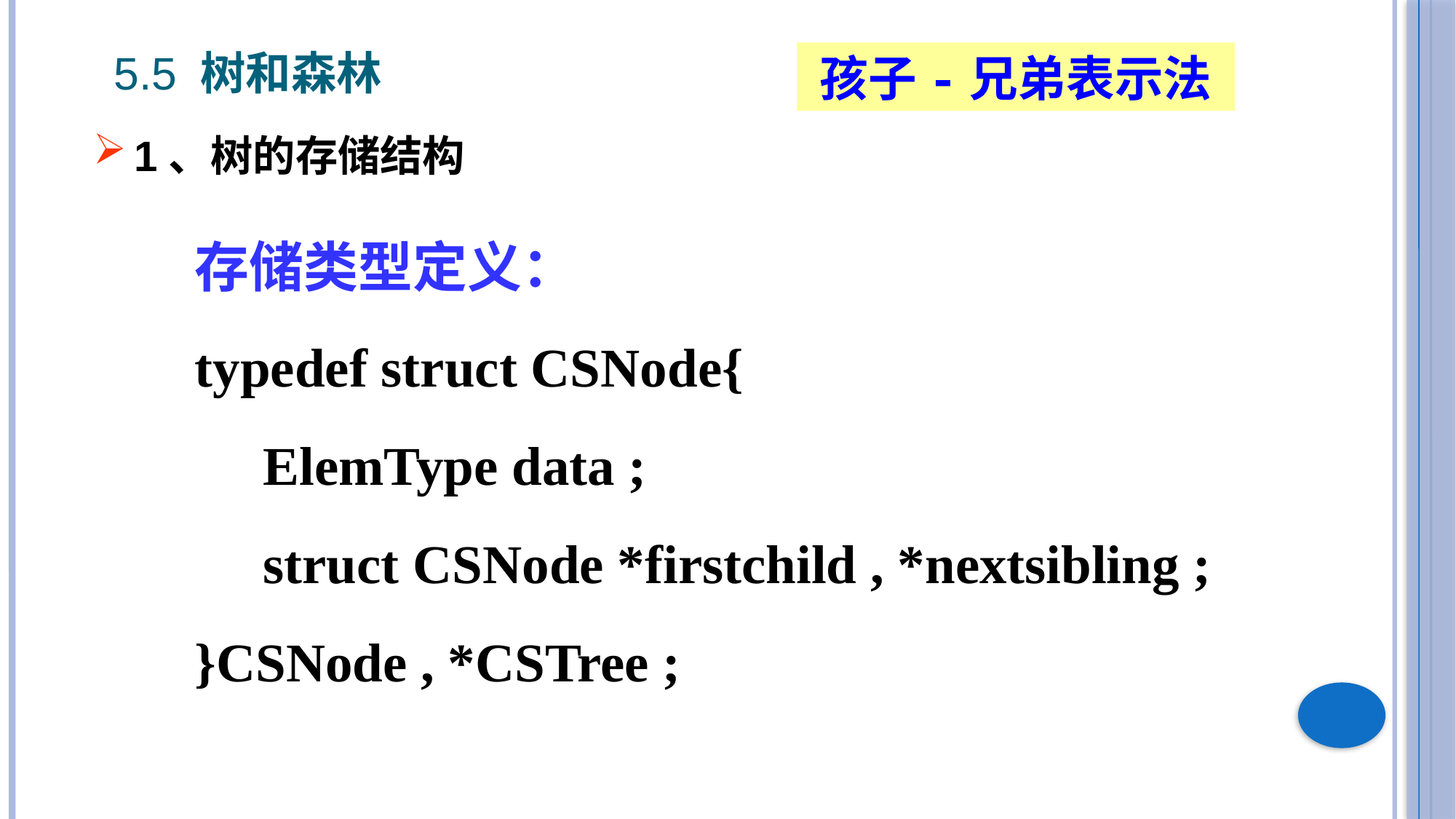

5.5 树和森林
孩子-兄弟表示法
1、树的存储结构
存储类型定义：
typedef struct CSNode{
     ElemType data ;
     struct CSNode *firstchild , *nextsibling ;
}CSNode , *CSTree ;